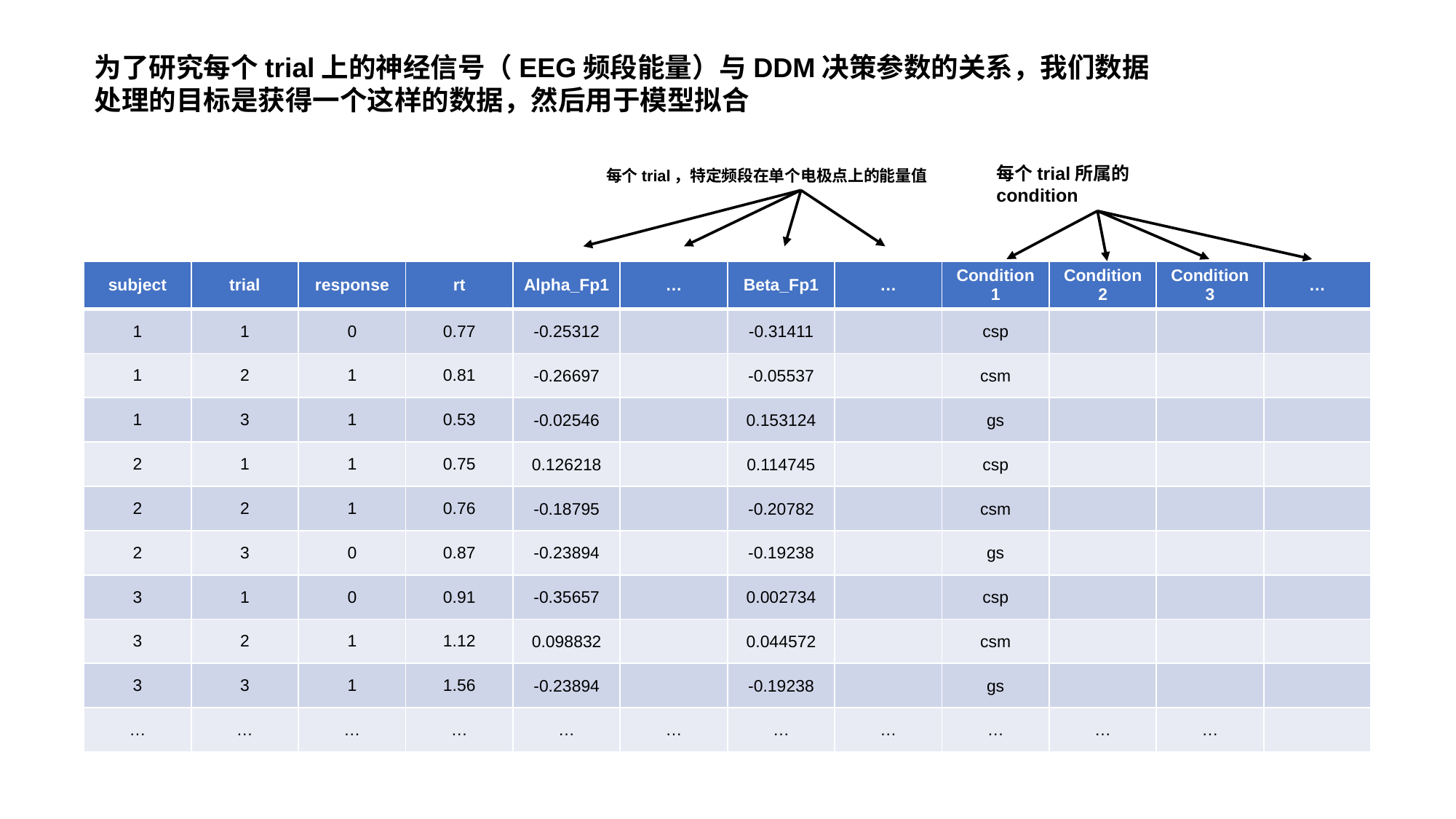

为了研究每个trial上的神经信号（EEG频段能量）与DDM决策参数的关系，我们数据处理的目标是获得一个这样的数据，然后用于模型拟合
每个trial所属的condition
每个trial，特定频段在单个电极点上的能量值
| subject | trial | response | rt | Alpha\_Fp1 | … | Beta\_Fp1 | … | Condition1 | Condition2 | Condition3 | … |
| --- | --- | --- | --- | --- | --- | --- | --- | --- | --- | --- | --- |
| 1 | 1 | 0 | 0.77 | -0.25312 |  | -0.31411 |  | csp |  |  |  |
| 1 | 2 | 1 | 0.81 | -0.26697 |  | -0.05537 |  | csm |  |  |  |
| 1 | 3 | 1 | 0.53 | -0.02546 |  | 0.153124 |  | gs |  |  |  |
| 2 | 1 | 1 | 0.75 | 0.126218 |  | 0.114745 |  | csp |  |  |  |
| 2 | 2 | 1 | 0.76 | -0.18795 |  | -0.20782 |  | csm |  |  |  |
| 2 | 3 | 0 | 0.87 | -0.23894 |  | -0.19238 |  | gs |  |  |  |
| 3 | 1 | 0 | 0.91 | -0.35657 |  | 0.002734 |  | csp |  |  |  |
| 3 | 2 | 1 | 1.12 | 0.098832 |  | 0.044572 |  | csm |  |  |  |
| 3 | 3 | 1 | 1.56 | -0.23894 |  | -0.19238 |  | gs |  |  |  |
| … | … | … | … | … | … | … | … | … | … | … |  |